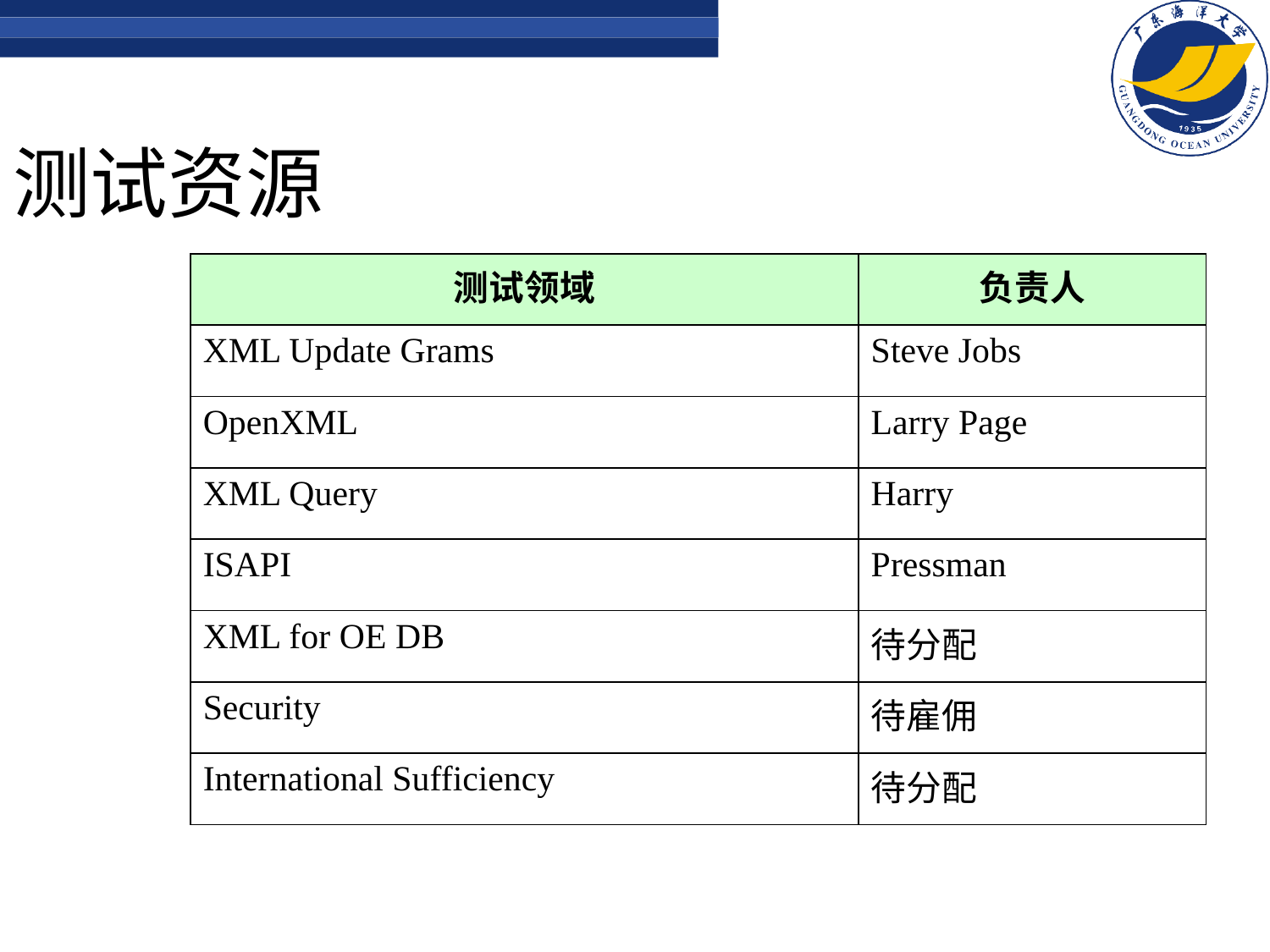

# 测试资源
| 测试领域 | 负责人 |
| --- | --- |
| XML Update Grams | Steve Jobs |
| OpenXML | Larry Page |
| XML Query | Harry |
| ISAPI | Pressman |
| XML for OE DB | 待分配 |
| Security | 待雇佣 |
| International Sufficiency | 待分配 |
28